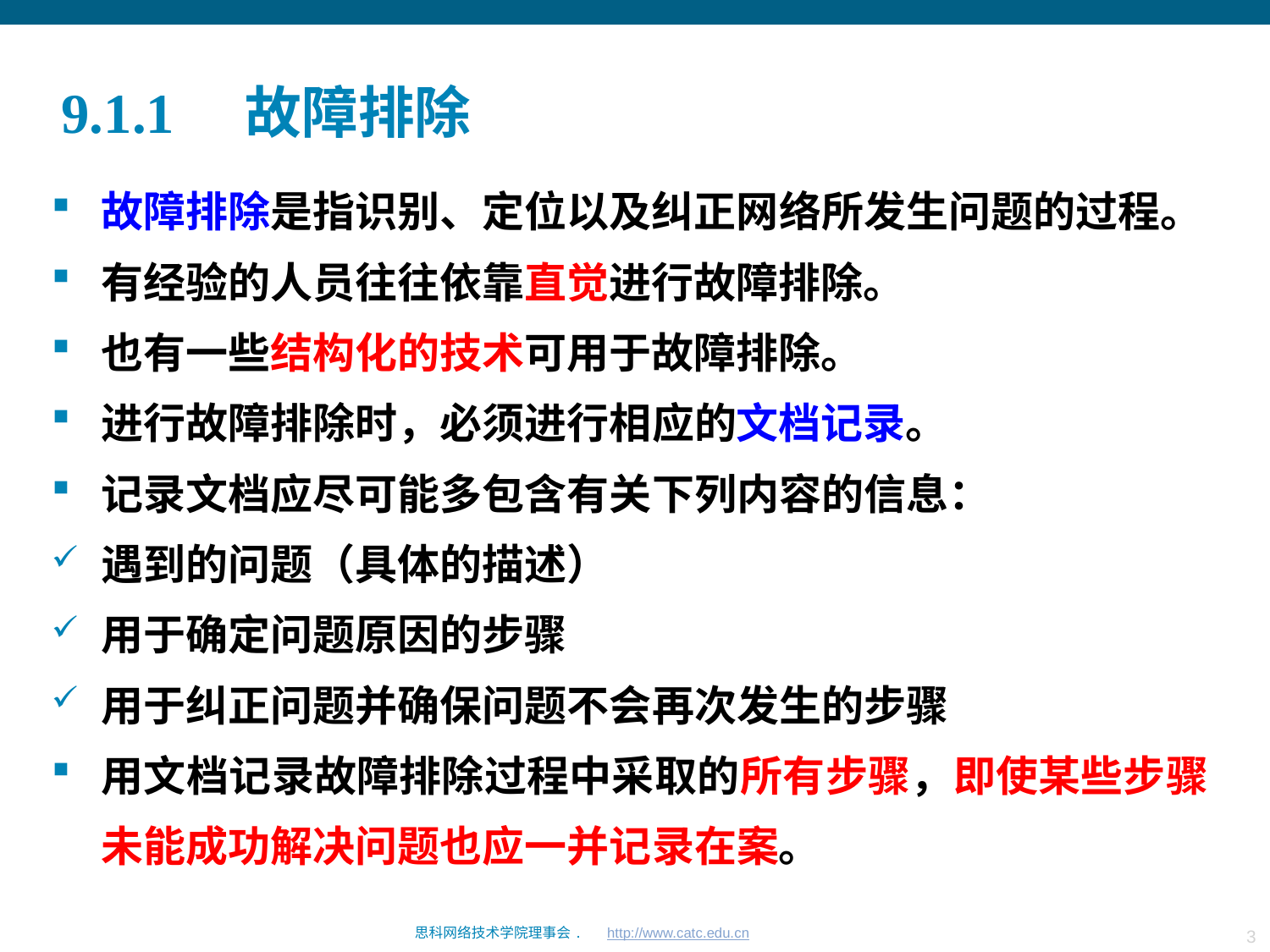

# 9.1.1    故障排除
故障排除是指识别、定位以及纠正网络所发生问题的过程。
有经验的人员往往依靠直觉进行故障排除。
也有一些结构化的技术可用于故障排除。
进行故障排除时，必须进行相应的文档记录。
记录文档应尽可能多包含有关下列内容的信息：
遇到的问题（具体的描述）
用于确定问题原因的步骤
用于纠正问题并确保问题不会再次发生的步骤
用文档记录故障排除过程中采取的所有步骤，即使某些步骤未能成功解决问题也应一并记录在案。